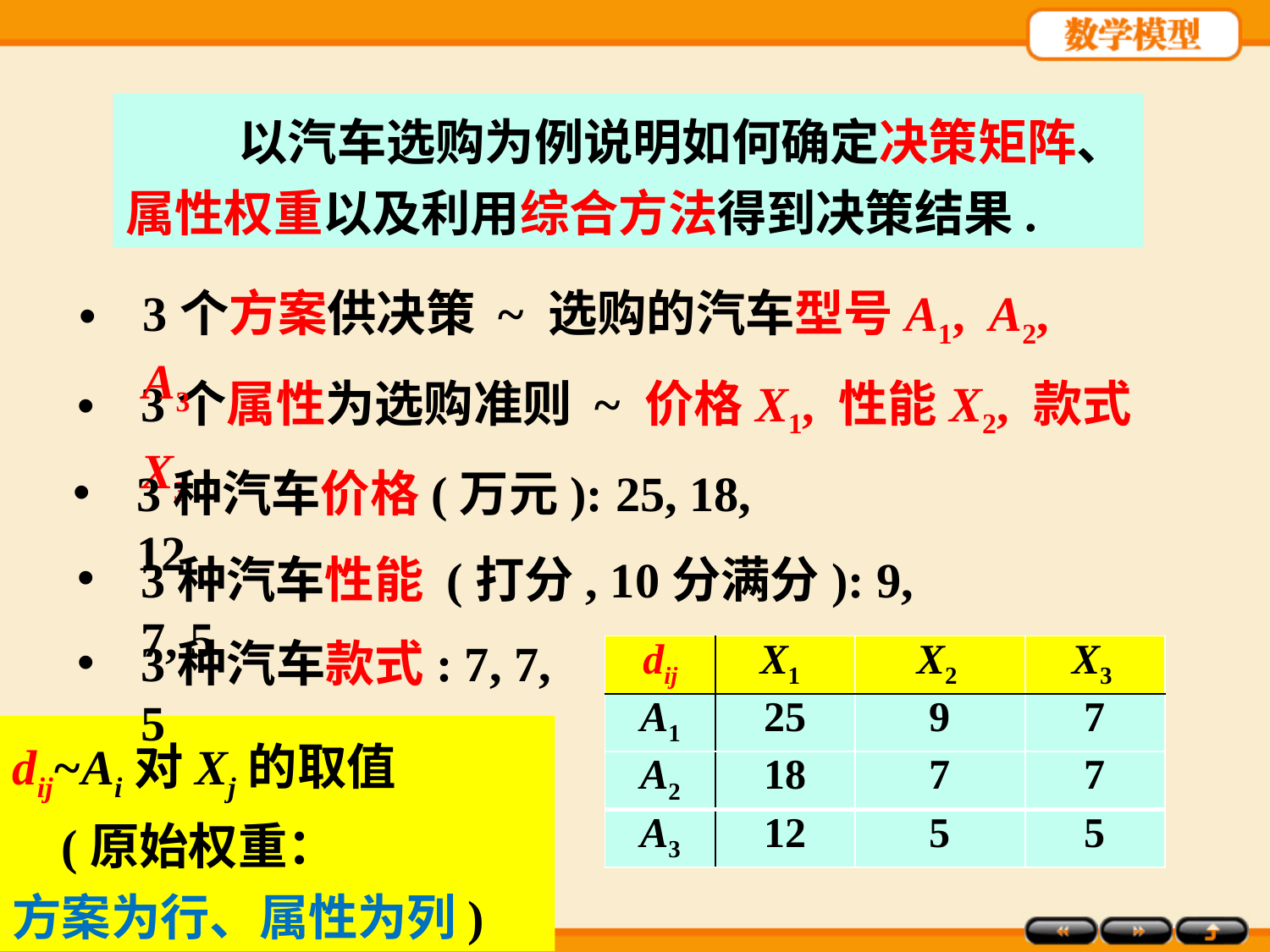

以汽车选购为例说明如何确定决策矩阵、属性权重以及利用综合方法得到决策结果.
3个方案供决策 ~ 选购的汽车型号A1,  A2,  A3
3个属性为选购准则 ~ 价格X1, 性能X2, 款式X3
3种汽车价格(万元): 25, 18, 12
3种汽车性能 (打分, 10分满分): 9, 7, 5
3种汽车款式: 7, 7, 5
| dij | X1 | X2 | X3 |
| --- | --- | --- | --- |
| A1 | 25 | 9 | 7 |
| A2 | 18 | 7 | 7 |
| A3 | 12 | 5 | 5 |
dij~Ai对Xj的取值
    (原始权重：
方案为行、属性为列)